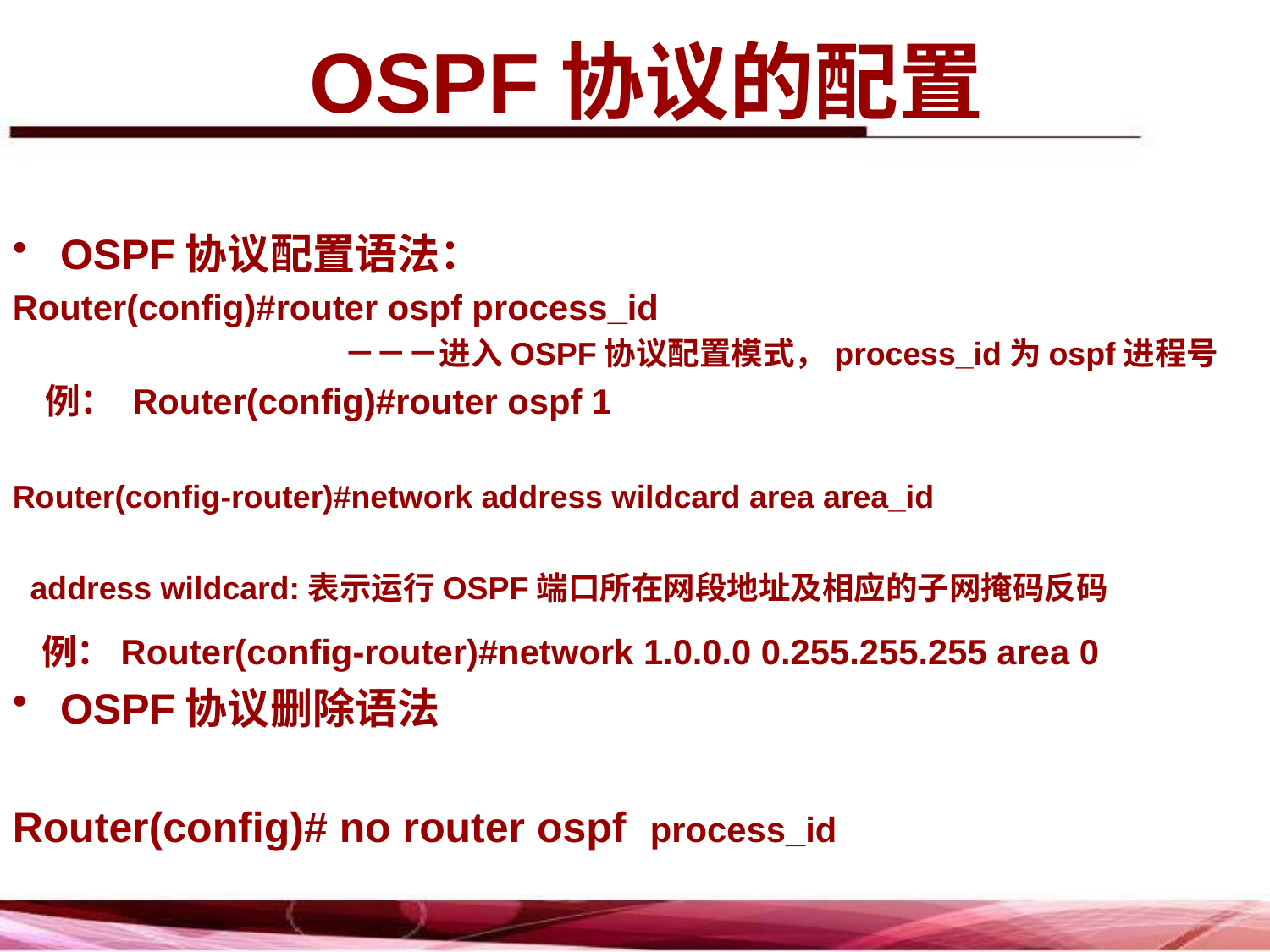

# OSPF协议的配置

OSPF协议配置语法：
Router(config)#router ospf process_id
                                             －－－进入OSPF协议配置模式，process_id为ospf进程号
   例： Router(config)#router ospf 1

Router(config-router)#network address wildcard area area_id
  address wildcard:表示运行OSPF端口所在网段地址及相应的子网掩码反码
  例：Router(config-router)#network 1.0.0.0 0.255.255.255 area 0
OSPF协议删除语法

Router(config)# no router ospf  process_id